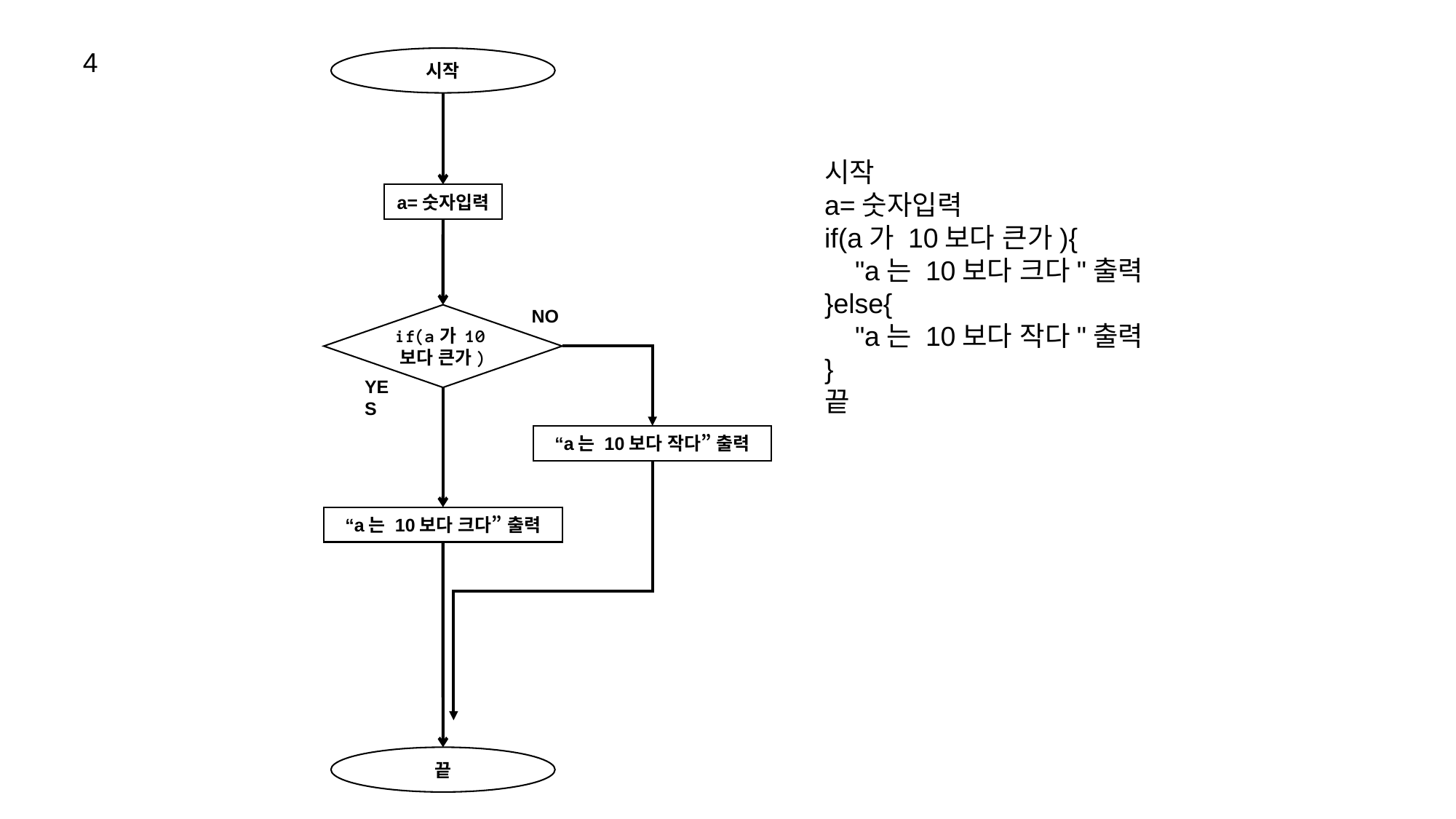

4
시작
시작
a=숫자입력
if(a가 10보다 큰가){
    "a는 10보다 크다"출력
}else{
    "a는 10보다 작다"출력
}
끝
a=숫자입력
NO
if(a가 10보다 큰가)
YES
“a는 10보다 작다” 출력
“a는 10보다 크다” 출력
끝